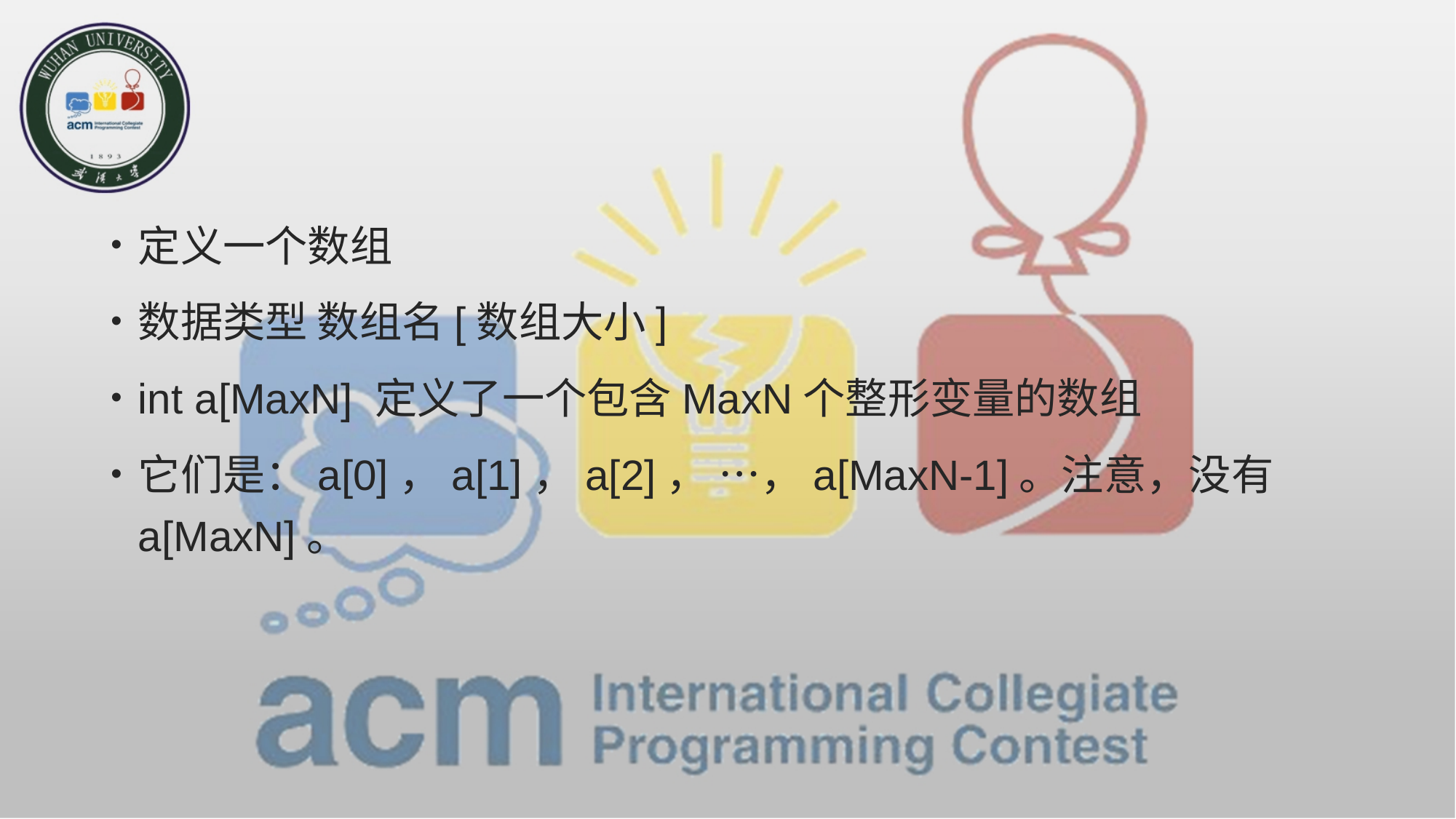

#
定义一个数组
数据类型 数组名[数组大小]
int a[MaxN] 定义了一个包含MaxN个整形变量的数组
它们是：a[0]，a[1]，a[2]， …，a[MaxN-1]。注意，没有a[MaxN]。